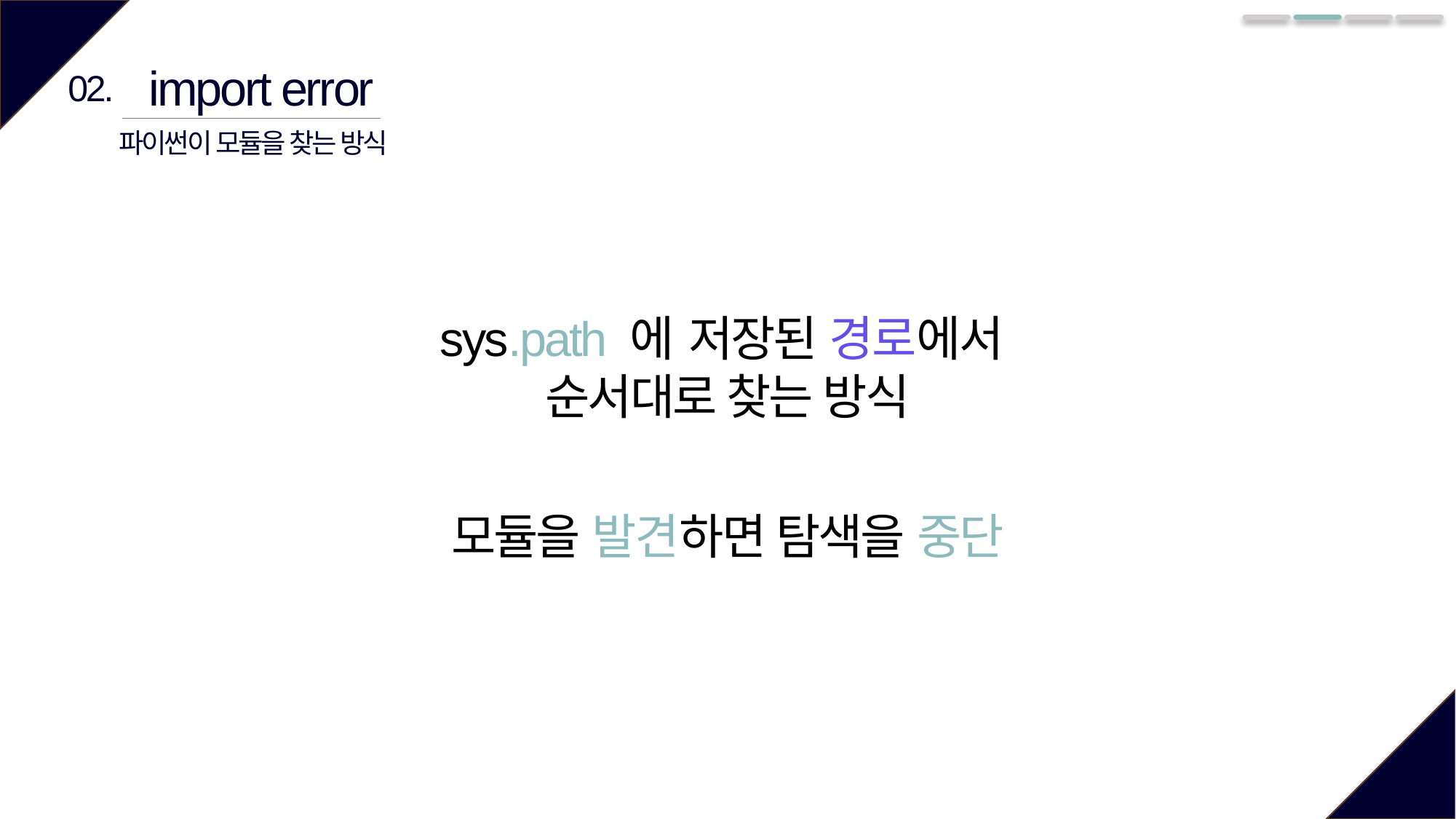

import error
02.
파이썬이 모듈을 찾는 방식
sys.path 에 저장된 경로에서
순서대로 찾는 방식
모듈을 발견하면 탐색을 중단